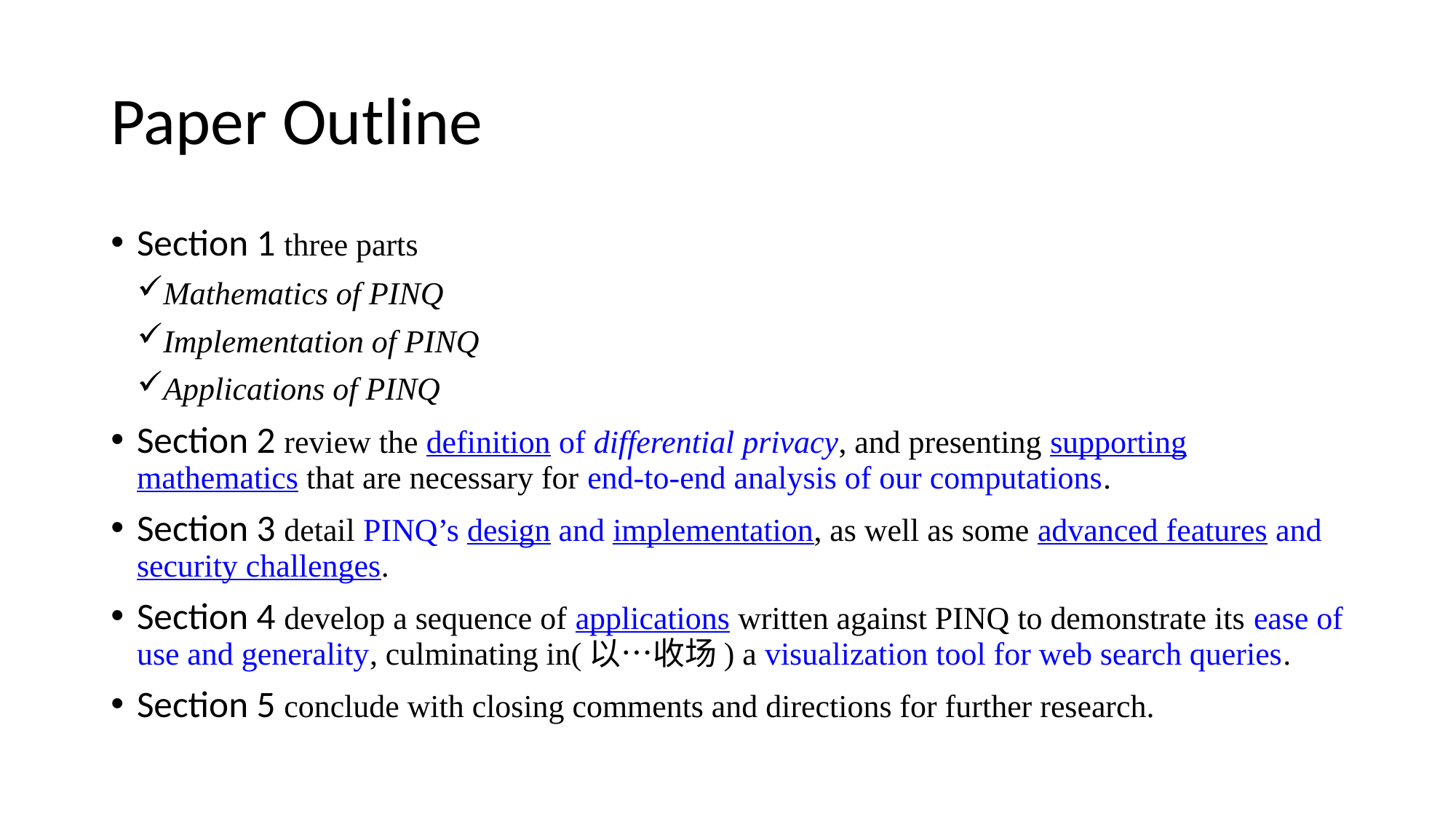

# Paper Outline
Section 1 three parts
Mathematics of PINQ
Implementation of PINQ
Applications of PINQ
Section 2 review the definition of differential privacy, and presenting supporting mathematics that are necessary for end-to-end analysis of our computations.
Section 3 detail PINQ’s design and implementation, as well as some advanced features and security challenges.
Section 4 develop a sequence of applications written against PINQ to demonstrate its ease of use and generality, culminating in(以…收场) a visualization tool for web search queries.
Section 5 conclude with closing comments and directions for further research.